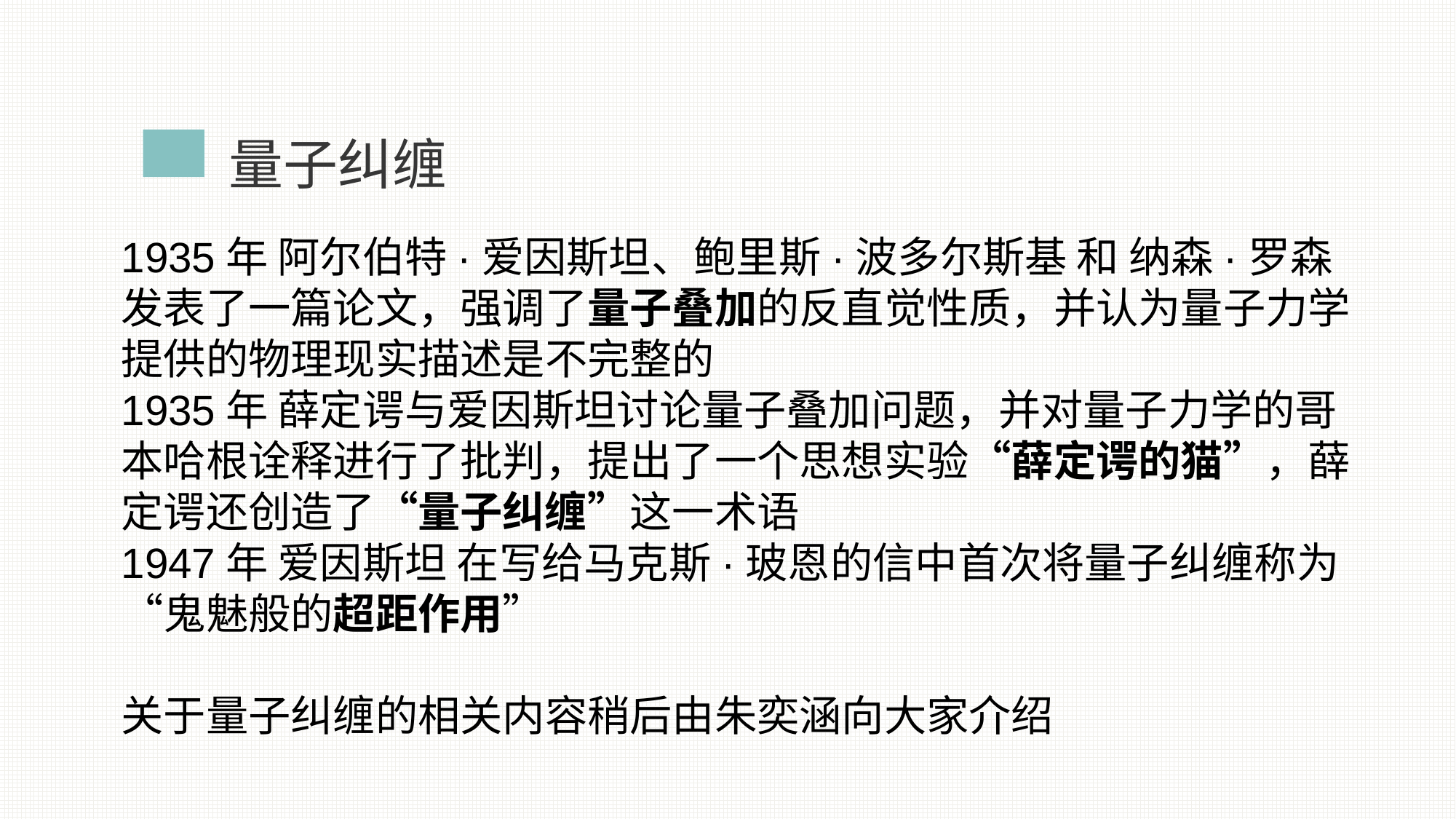

量子纠缠

1935年 阿尔伯特·爱因斯坦、鲍里斯·波多尔斯基 和 纳森·罗森 发表了一篇论文，强调了量子叠加的反直觉性质，并认为量子力学提供的物理现实描述是不完整的
1935年 薛定谔与爱因斯坦讨论量子叠加问题，并对量子力学的哥本哈根诠释进行了批判，提出了一个思想实验“薛定谔的猫”，薛定谔还创造了“量子纠缠”这一术语
1947年 爱因斯坦 在写给马克斯·玻恩的信中首次将量子纠缠称为“鬼魅般的超距作用”

关于量子纠缠的相关内容稍后由朱奕涵向大家介绍